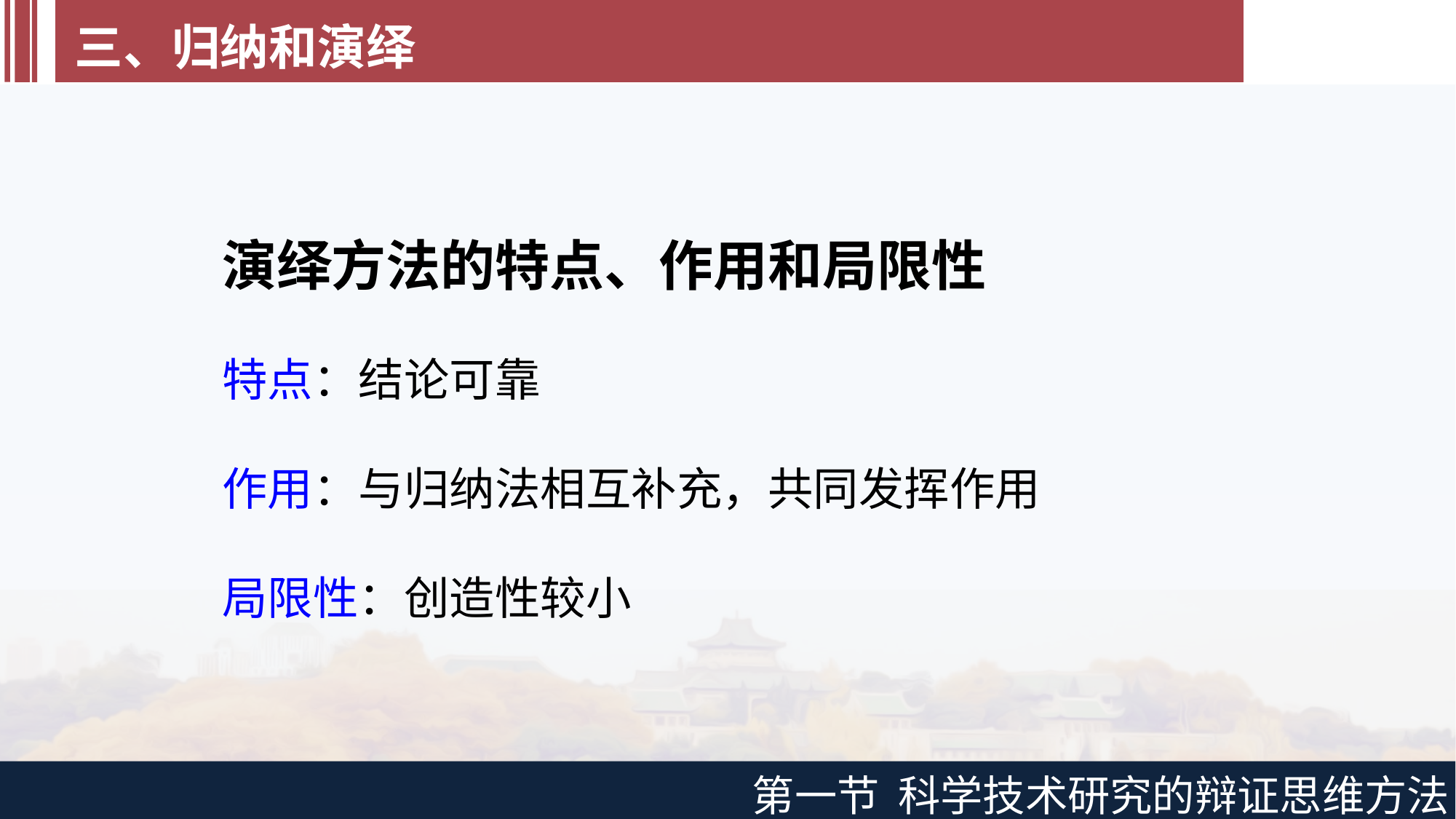

三、归纳和演绎
演绎方法的特点、作用和局限性
特点：结论可靠
作用：与归纳法相互补充，共同发挥作用
局限性：创造性较小
第一节  科学技术研究的辩证思维方法